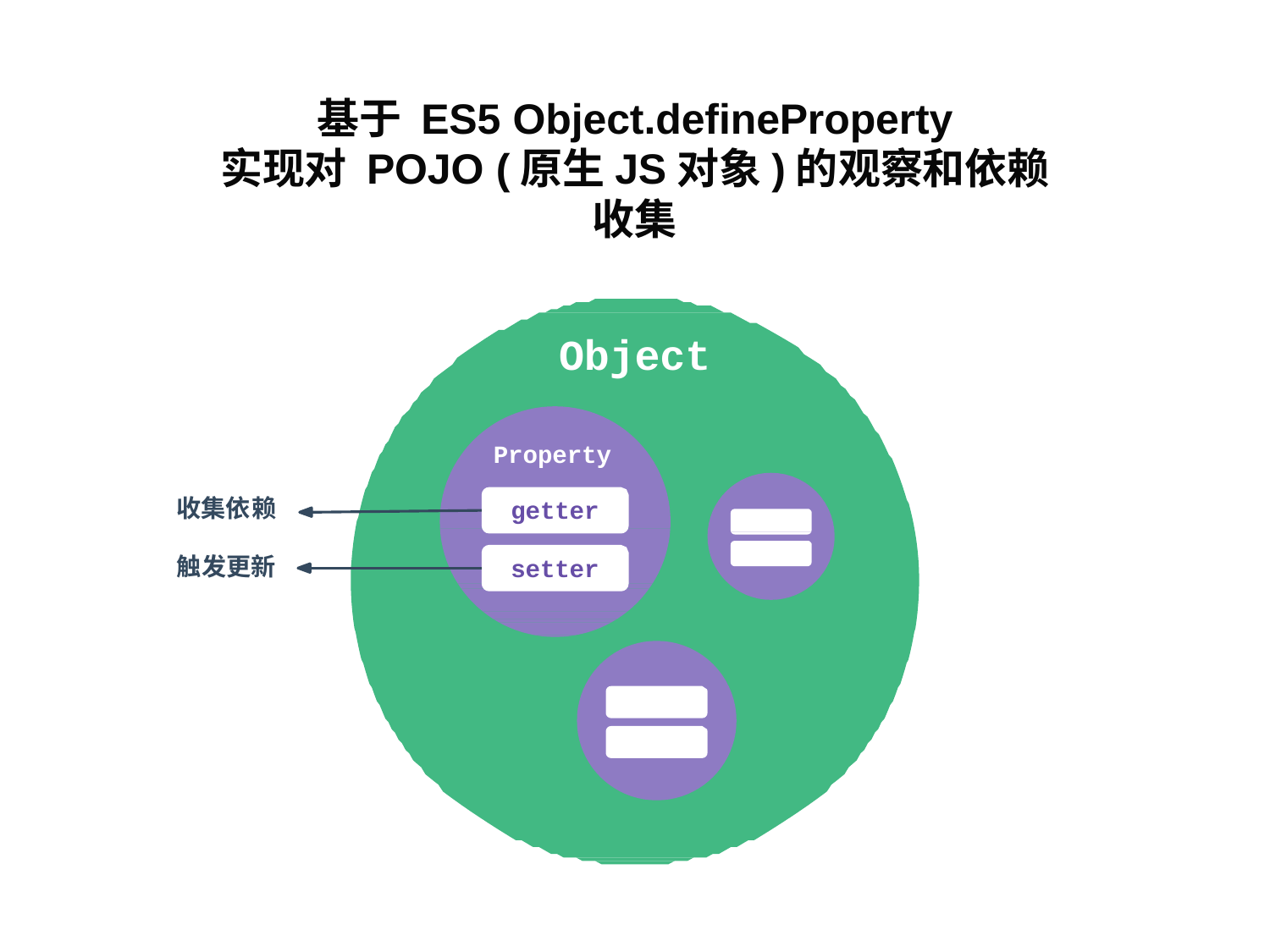

# 基于 ES5 Object.defineProperty
实现对 POJO (原生JS对象)的观察和依赖收集

Object

Property

收集依赖
getter

触发更新
setter